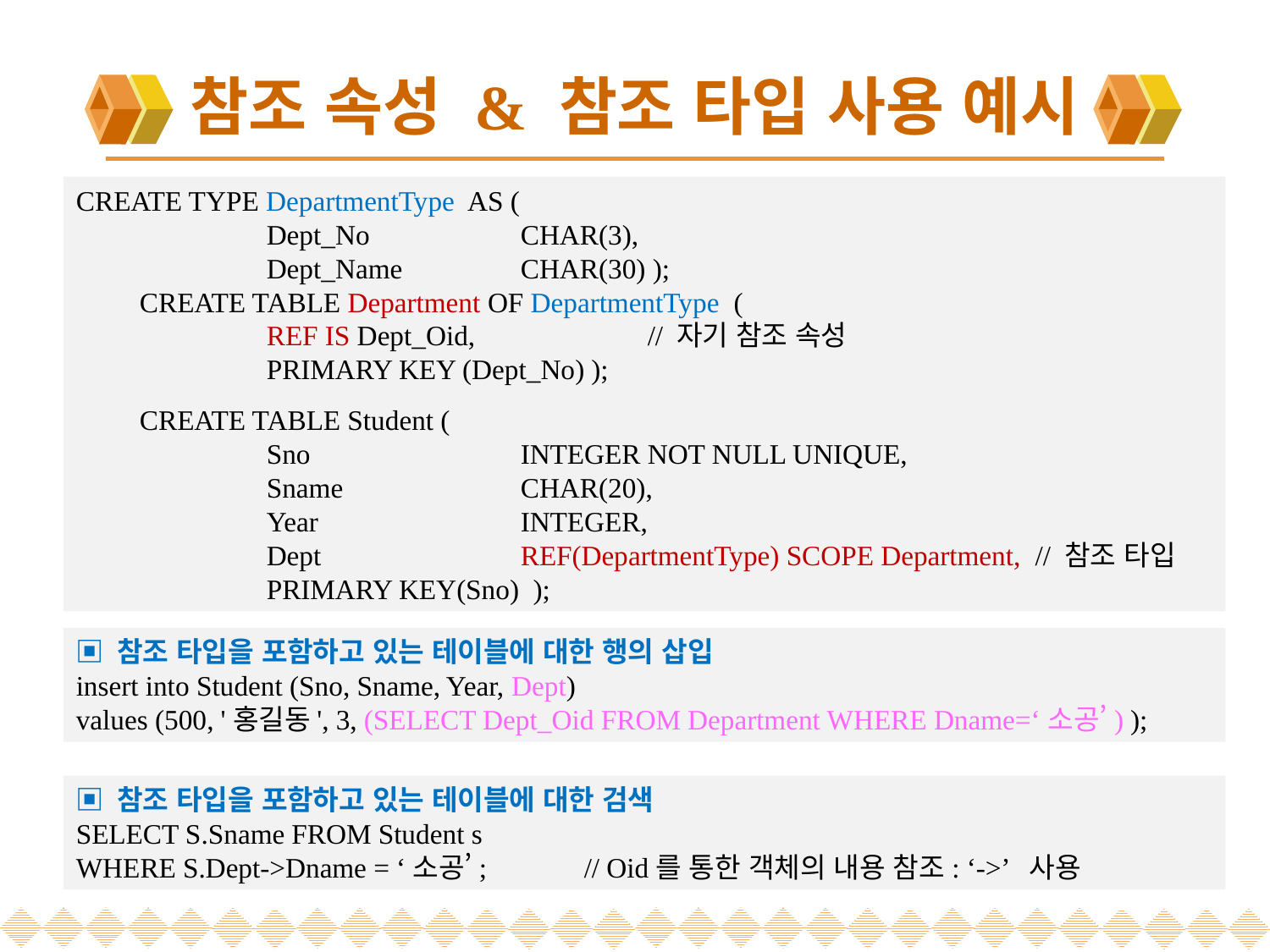

# 참조 속성 & 참조 타입 사용 예시
CREATE TYPE DepartmentType  AS (
	Dept_No		CHAR(3),
	Dept_Name	CHAR(30) );
CREATE TABLE Department OF DepartmentType  (
	REF IS Dept_Oid,		// 자기 참조 속성
	PRIMARY KEY (Dept_No) );

CREATE TABLE Student (
	Sno		INTEGER NOT NULL UNIQUE,
	Sname		CHAR(20),
	Year		INTEGER,
	Dept		REF(DepartmentType) SCOPE Department,  // 참조 타입
	PRIMARY KEY(Sno)  );
▣ 참조 타입을 포함하고 있는 테이블에 대한 행의 삽입
insert into Student (Sno, Sname, Year, Dept)
values (500, '홍길동', 3, (SELECT Dept_Oid FROM Department WHERE Dname=‘소공’) );
▣ 참조 타입을 포함하고 있는 테이블에 대한 검색
SELECT S.Sname FROM Student s
WHERE S.Dept->Dname = ‘소공’;	// Oid를 통한 객체의 내용 참조: ‘->’  사용